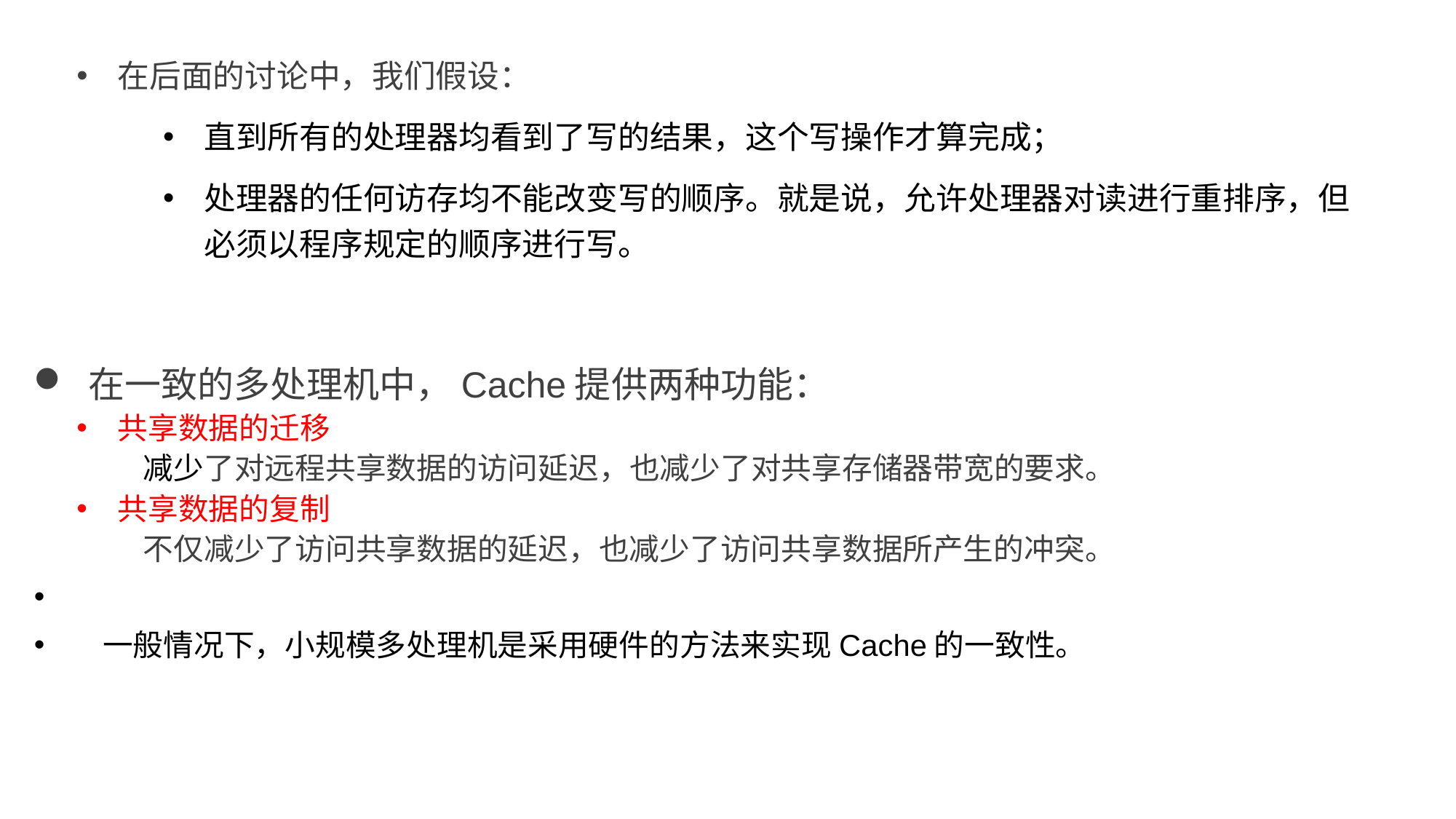

在后面的讨论中，我们假设：
直到所有的处理器均看到了写的结果，这个写操作才算完成；
处理器的任何访存均不能改变写的顺序。就是说，允许处理器对读进行重排序，但必须以程序规定的顺序进行写。

在一致的多处理机中，Cache提供两种功能：
共享数据的迁移
减少了对远程共享数据的访问延迟，也减少了对共享存储器带宽的要求。
共享数据的复制
不仅减少了访问共享数据的延迟，也减少了访问共享数据所产生的冲突。

 一般情况下，小规模多处理机是采用硬件的方法来实现Cache的一致性。